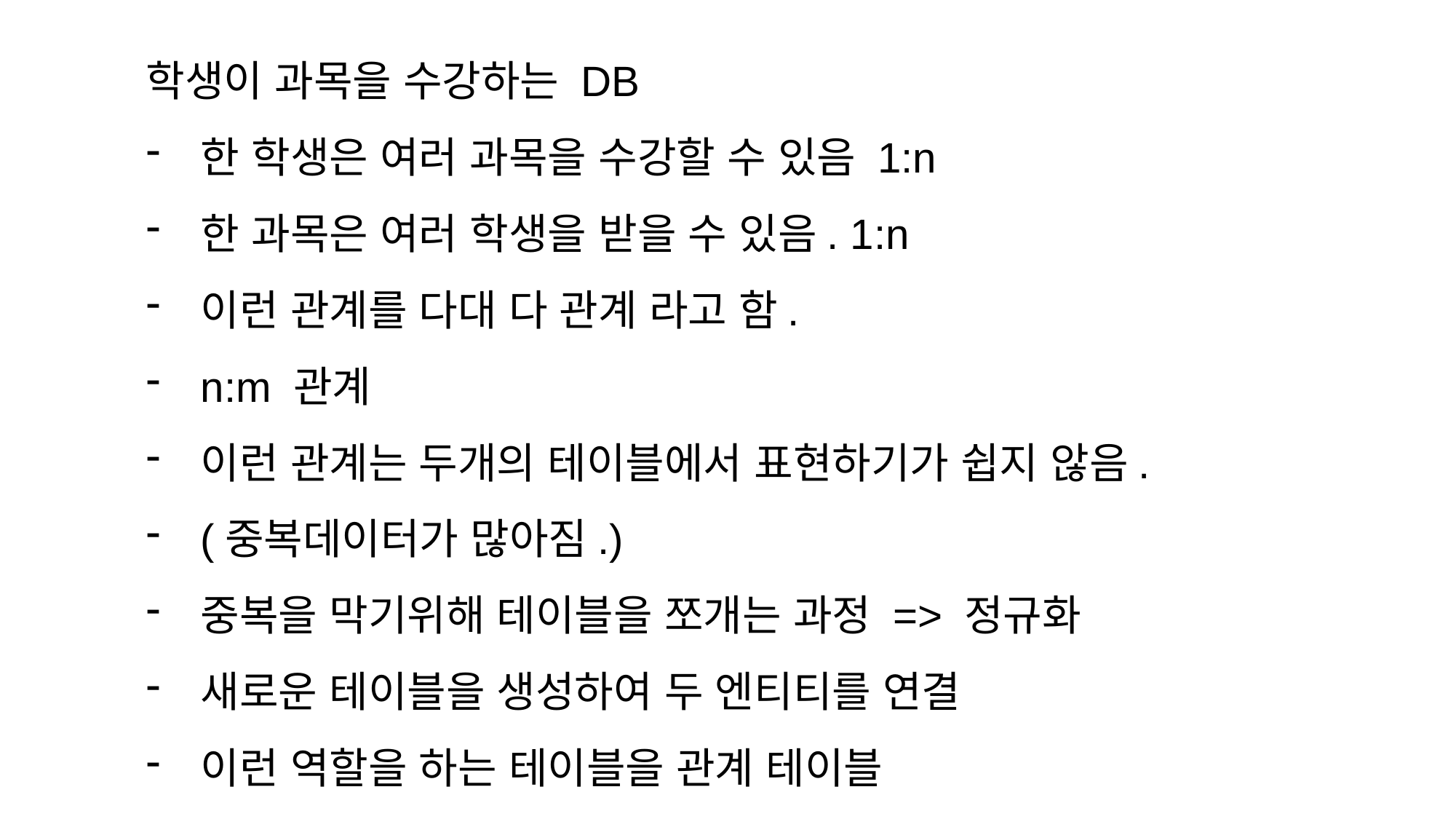

학생이 과목을 수강하는 DB
한 학생은 여러 과목을 수강할 수 있음 1:n
한 과목은 여러 학생을 받을 수 있음. 1:n
이런 관계를 다대 다 관계 라고 함.
n:m 관계
이런 관계는 두개의 테이블에서 표현하기가 쉽지 않음.
(중복데이터가 많아짐.)
중복을 막기위해 테이블을 쪼개는 과정 => 정규화
새로운 테이블을 생성하여 두 엔티티를 연결
이런 역할을 하는 테이블을 관계 테이블